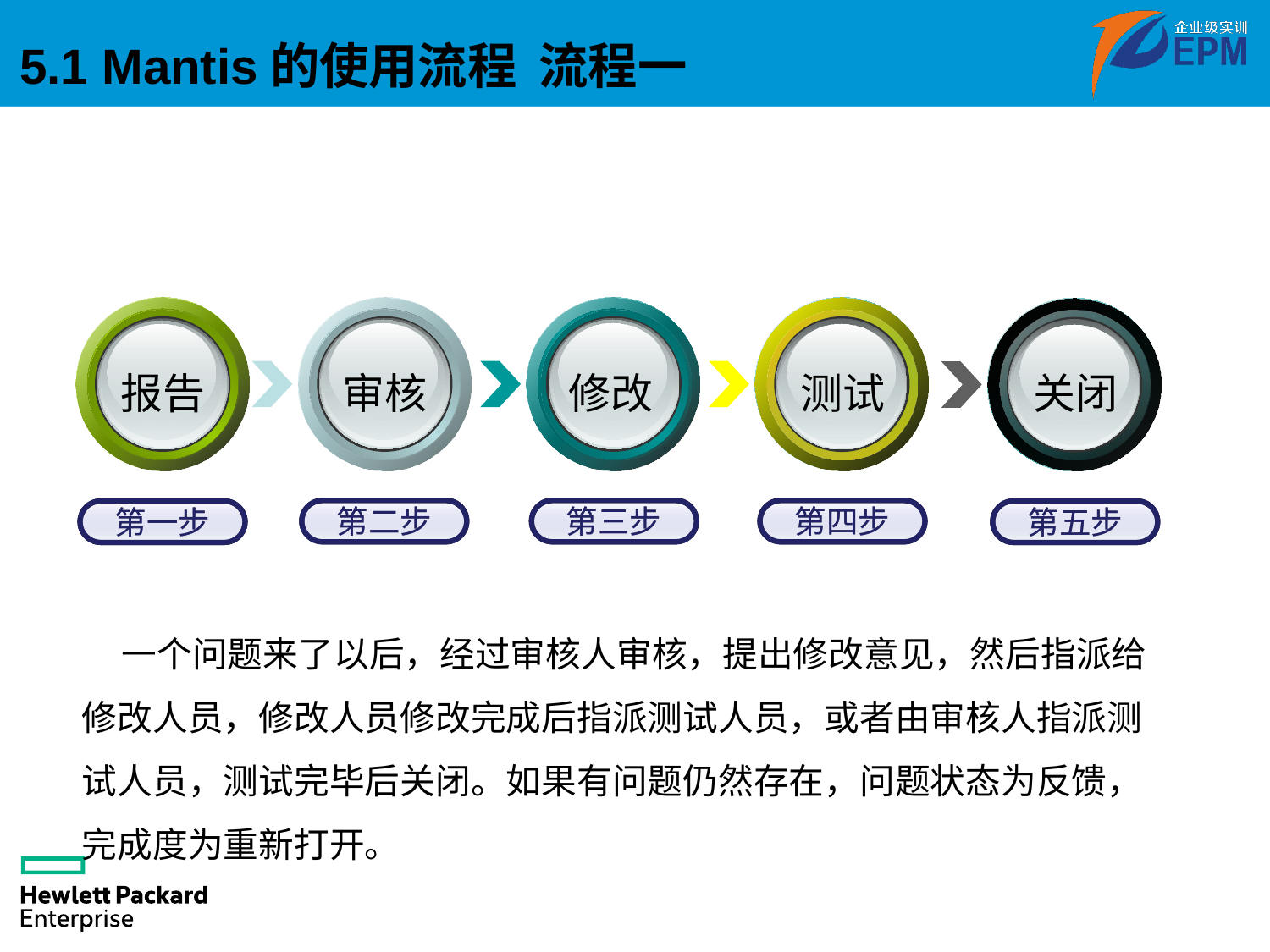

5.1 Mantis的使用流程  流程一

报告
审核
修改
测试
关闭

第二步
第二步
第三步
第三步
第四步
第四步
第一步
第一步
第五步
第五步
    一个问题来了以后，经过审核人审核，提出修改意见，然后指派给修改人员，修改人员修改完成后指派测试人员，或者由审核人指派测试人员，测试完毕后关闭。如果有问题仍然存在，问题状态为反馈，完成度为重新打开。